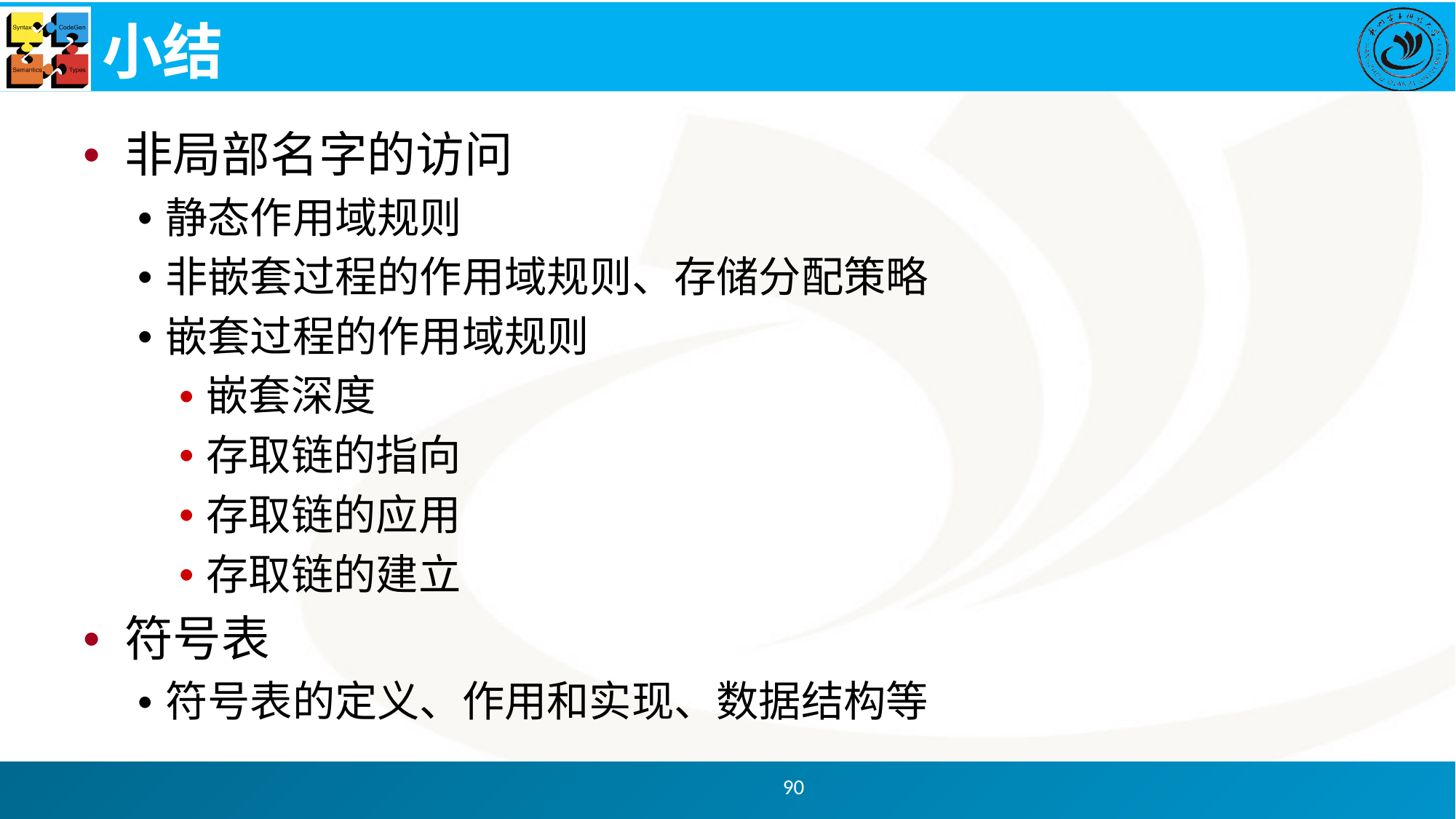

# 小结
非局部名字的访问
静态作用域规则
非嵌套过程的作用域规则、存储分配策略
嵌套过程的作用域规则
嵌套深度
存取链的指向
存取链的应用
存取链的建立
符号表
符号表的定义、作用和实现、数据结构等
90